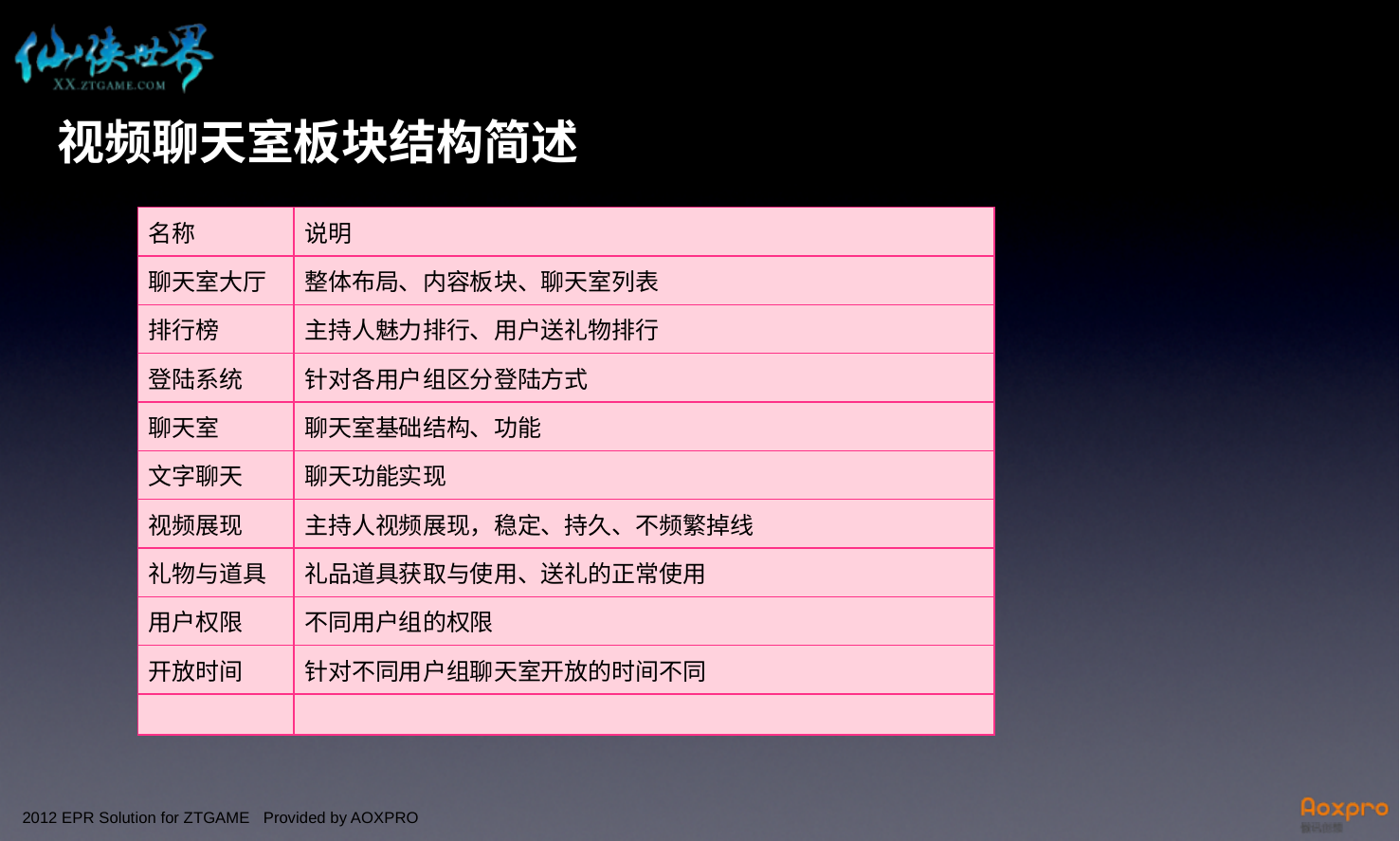

视频聊天室板块结构简述
| 名称 | 说明 |
| --- | --- |
| 聊天室大厅 | 整体布局、内容板块、聊天室列表 |
| 排行榜 | 主持人魅力排行、用户送礼物排行 |
| 登陆系统 | 针对各用户组区分登陆方式 |
| 聊天室 | 聊天室基础结构、功能 |
| 文字聊天 | 聊天功能实现 |
| 视频展现 | 主持人视频展现，稳定、持久、不频繁掉线 |
| 礼物与道具 | 礼品道具获取与使用、送礼的正常使用 |
| 用户权限 | 不同用户组的权限 |
| 开放时间 | 针对不同用户组聊天室开放的时间不同 |
|  |  |